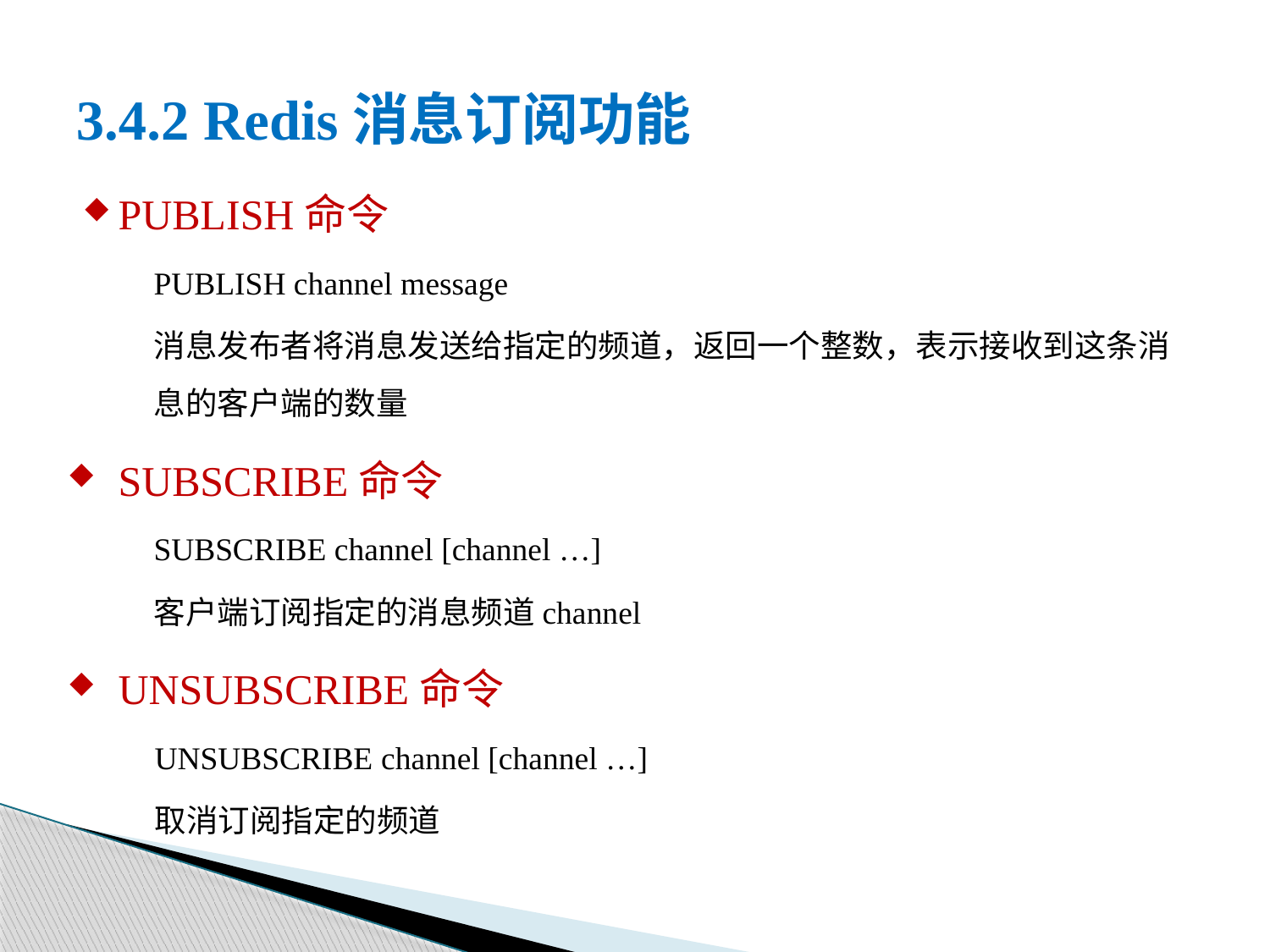

# 3.4.2 Redis消息订阅功能
PUBLISH命令
PUBLISH channel message
消息发布者将消息发送给指定的频道，返回一个整数，表示接收到这条消息的客户端的数量
SUBSCRIBE命令
	SUBSCRIBE channel [channel …]
	客户端订阅指定的消息频道channel
unsubscribe命令
Unsubscribe channel [channel …]
取消订阅指定的频道